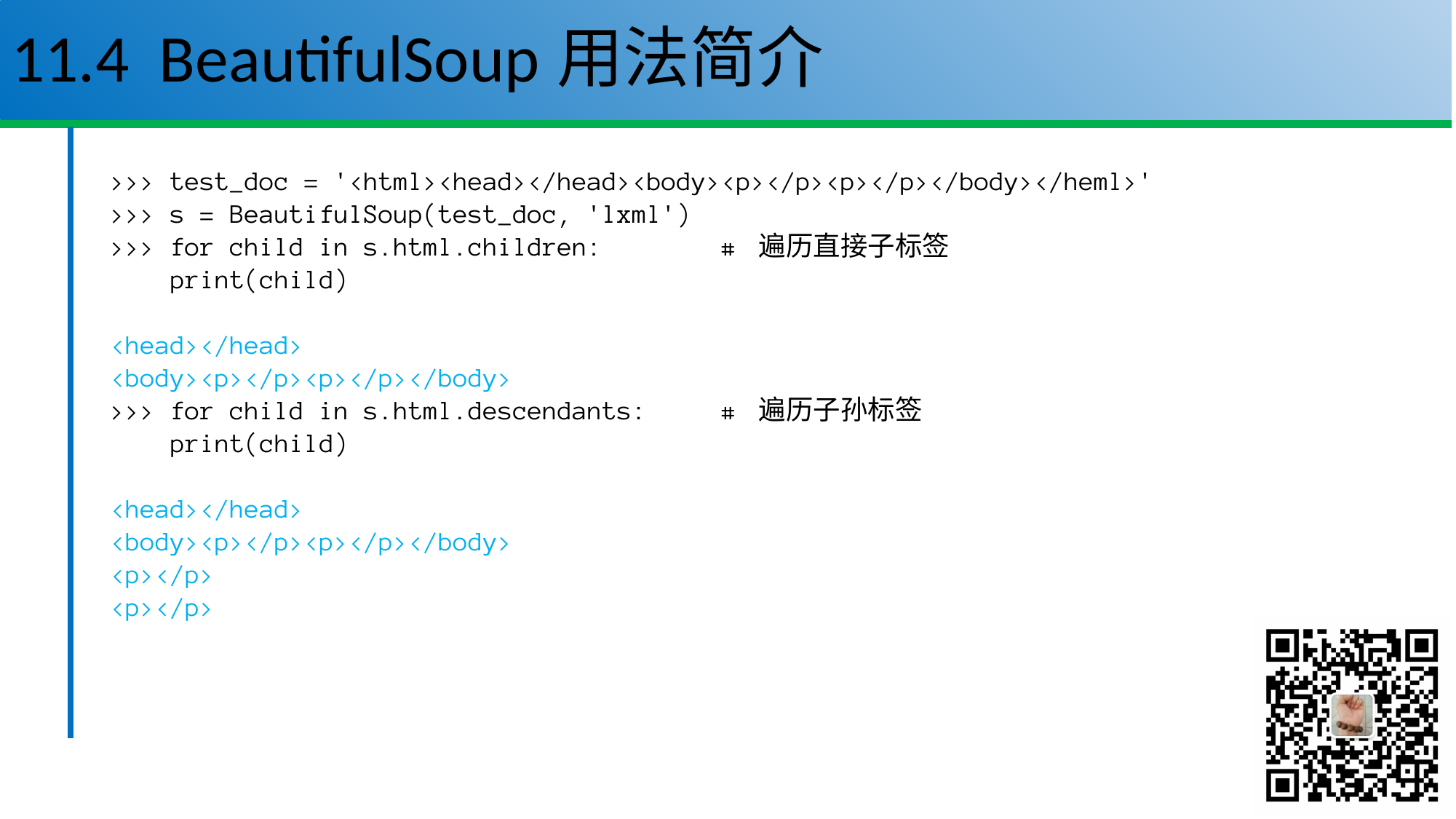

# 11.4  BeautifulSoup用法简介
>>> test_doc = '<html><head></head><body><p></p><p></p></body></heml>'
>>> s = BeautifulSoup(test_doc, 'lxml')
>>> for child in s.html.children:        # 遍历直接子标签
    print(child)

<head></head>
<body><p></p><p></p></body>
>>> for child in s.html.descendants:     # 遍历子孙标签
    print(child)

<head></head>
<body><p></p><p></p></body>
<p></p>
<p></p>
57